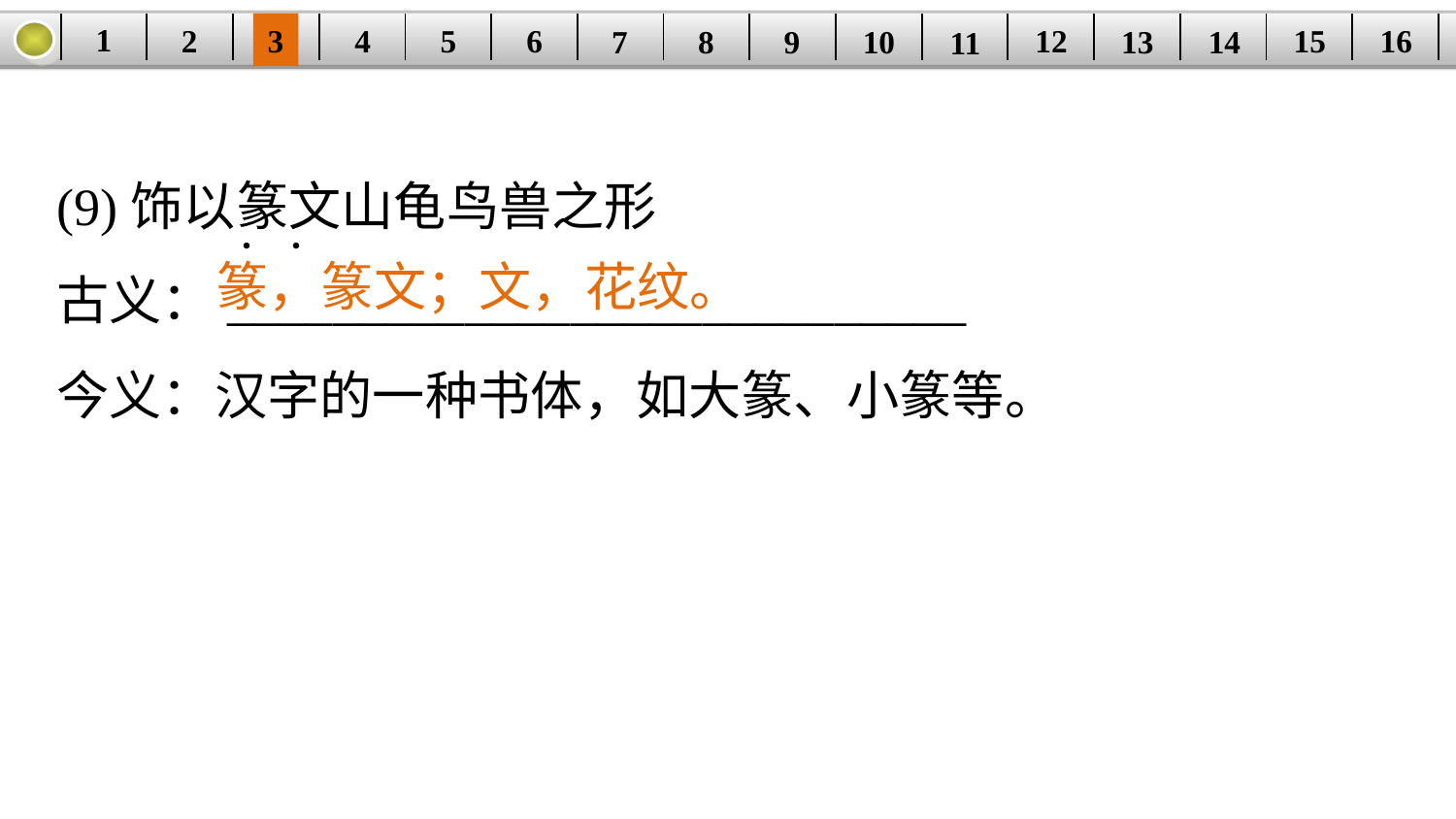

1
2
3
4
16
|  |  |  |  |  |  |  |  |  |  |  |  |  |  |  |  |
| --- | --- | --- | --- | --- | --- | --- | --- | --- | --- | --- | --- | --- | --- | --- | --- |
5
6
15
12
7
8
14
9
10
13
11

(9)饰以篆文山龟鸟兽之形
古义：____________________________
今义：汉字的一种书体，如大篆、小篆等。
·
·
篆，篆文；文，花纹。